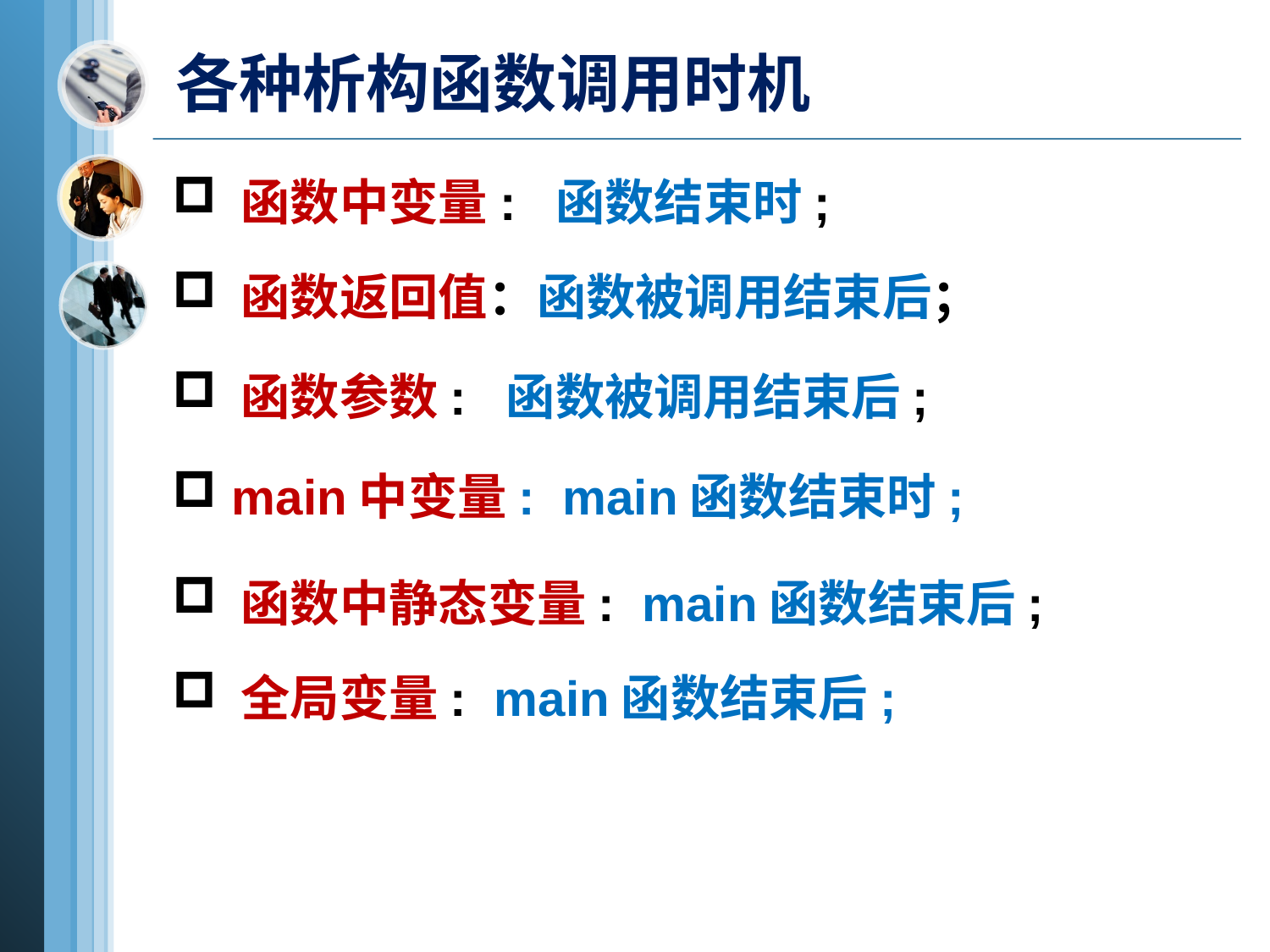

# 各种析构函数调用时机
 函数中变量:  函数结束时;
 函数返回值：函数被调用结束后；
 函数参数:  函数被调用结束后;
 main中变量:  main函数结束时;
 函数中静态变量:  main函数结束后;

 全局变量:  main函数结束后;